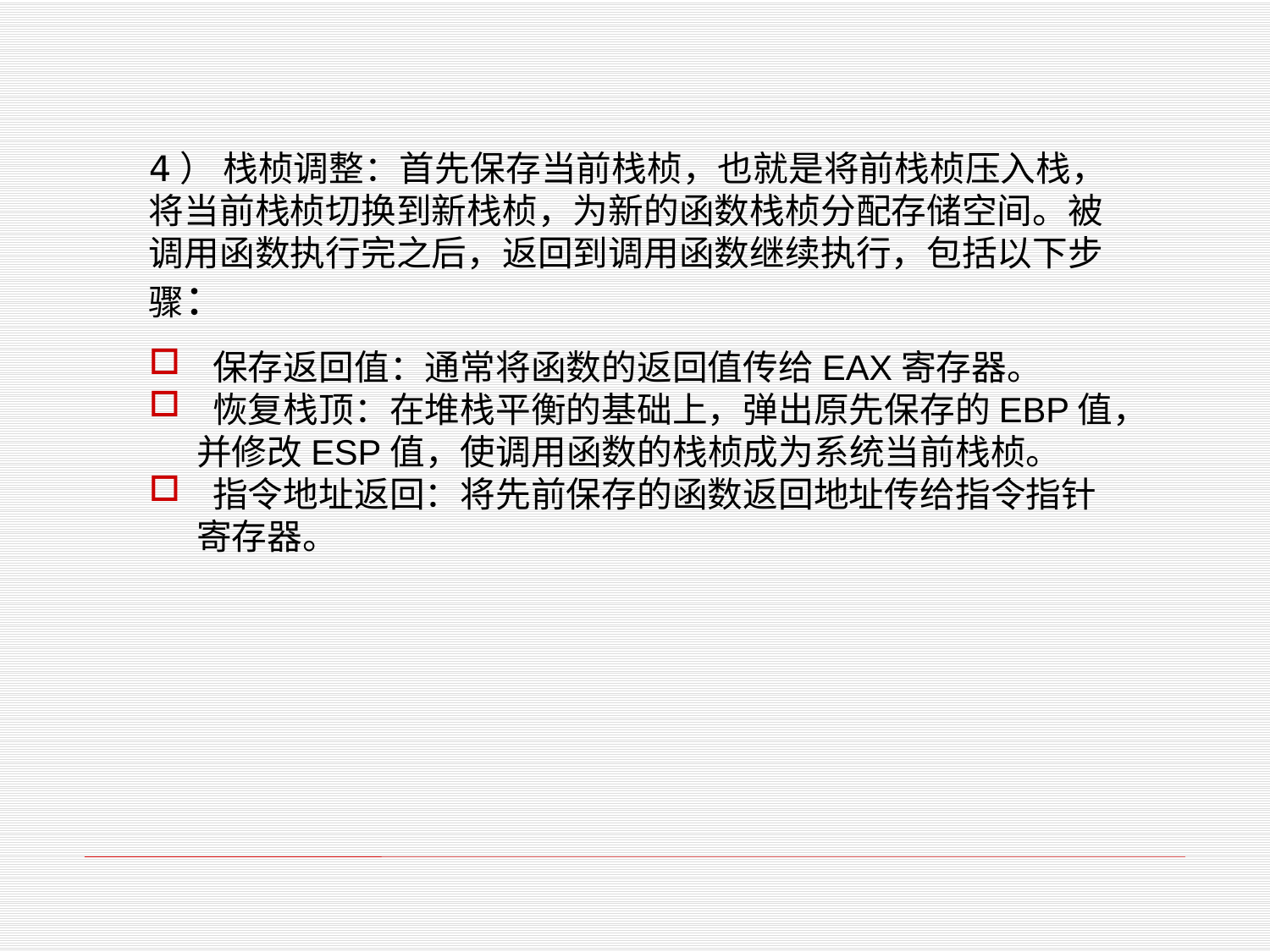

4） 栈桢调整：首先保存当前栈桢，也就是将前栈桢压入栈，将当前栈桢切换到新栈桢，为新的函数栈桢分配存储空间。被调用函数执行完之后，返回到调用函数继续执行，包括以下步骤：

 保存返回值：通常将函数的返回值传给EAX寄存器。
 恢复栈顶：在堆栈平衡的基础上，弹出原先保存的EBP值，并修改ESP值，使调用函数的栈桢成为系统当前栈桢。
 指令地址返回：将先前保存的函数返回地址传给指令指针寄存器。